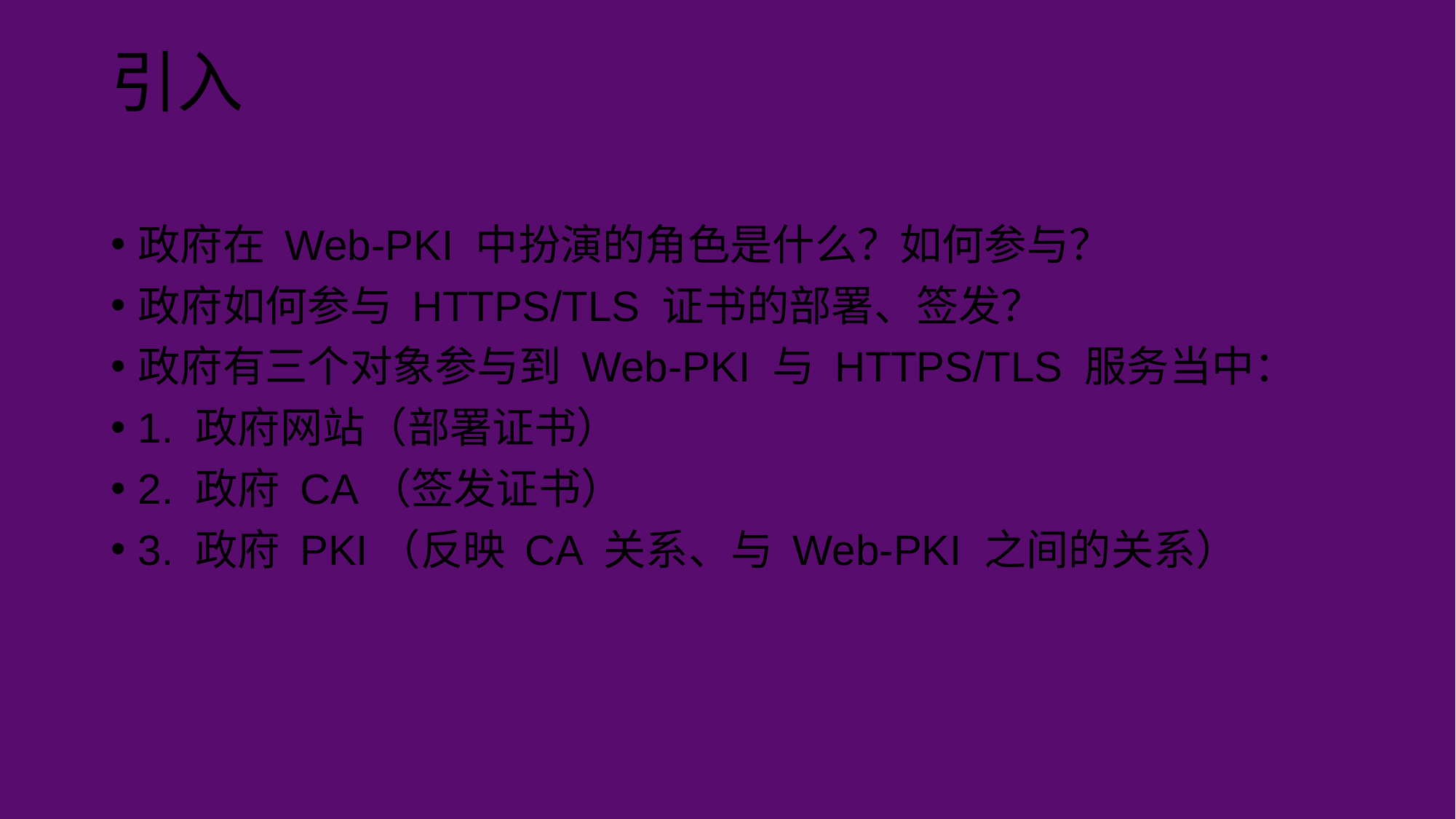

# 引入
政府在 Web-PKI 中扮演的角色是什么？如何参与？
政府如何参与 HTTPS/TLS 证书的部署、签发？
政府有三个对象参与到 Web-PKI 与 HTTPS/TLS 服务当中：
1. 政府网站（部署证书）
2. 政府 CA（签发证书）
3. 政府 PKI（反映 CA 关系、与 Web-PKI 之间的关系）